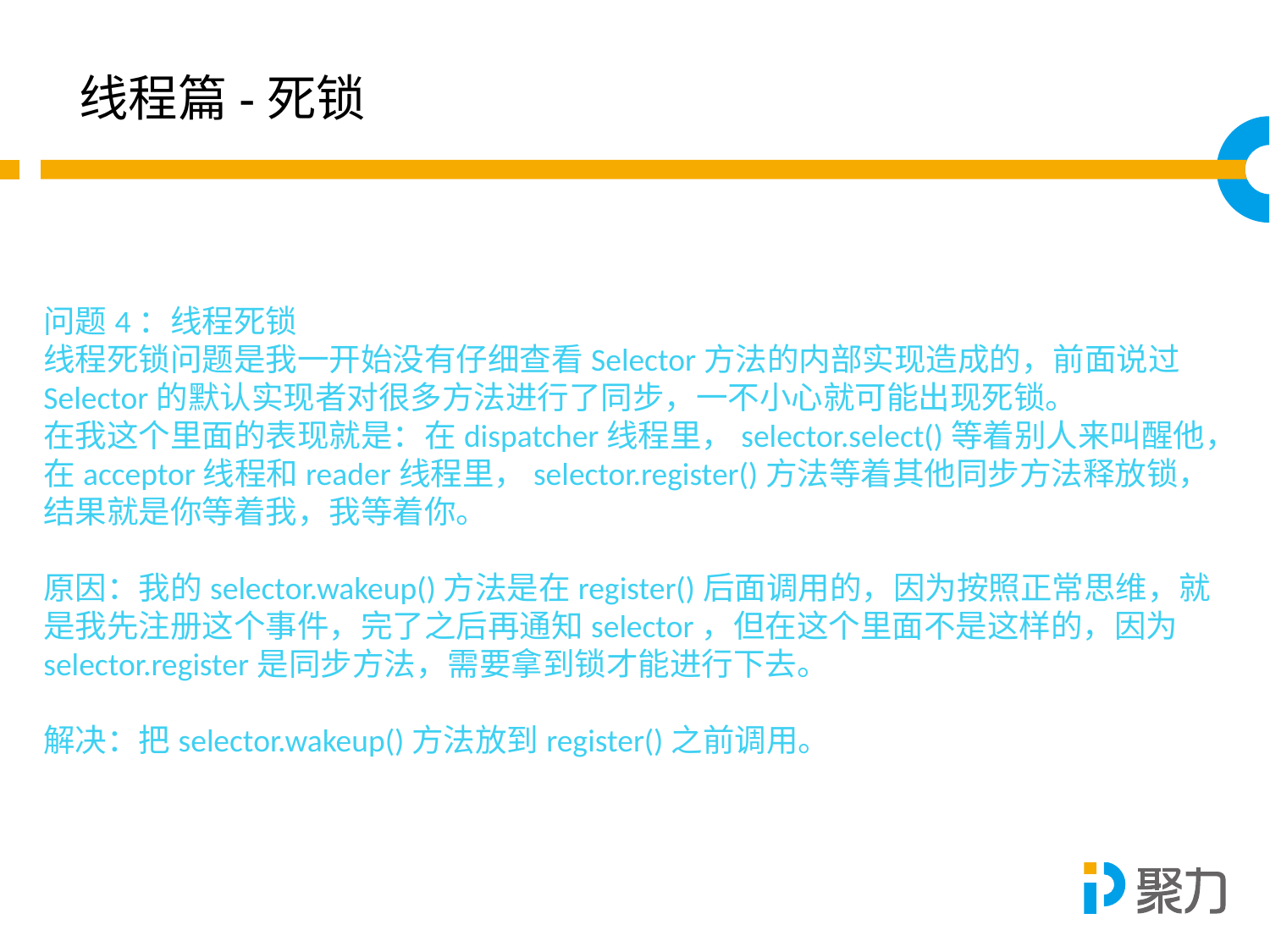

线程篇-死锁
问题4：线程死锁
线程死锁问题是我一开始没有仔细查看Selector方法的内部实现造成的，前面说过Selector的默认实现者对很多方法进行了同步，一不小心就可能出现死锁。
在我这个里面的表现就是：在dispatcher线程里，selector.select()等着别人来叫醒他，在acceptor线程和reader线程里，selector.register()方法等着其他同步方法释放锁，结果就是你等着我，我等着你。

原因：我的selector.wakeup()方法是在register()后面调用的，因为按照正常思维，就是我先注册这个事件，完了之后再通知selector，但在这个里面不是这样的，因为selector.register是同步方法，需要拿到锁才能进行下去。

解决：把selector.wakeup()方法放到register()之前调用。